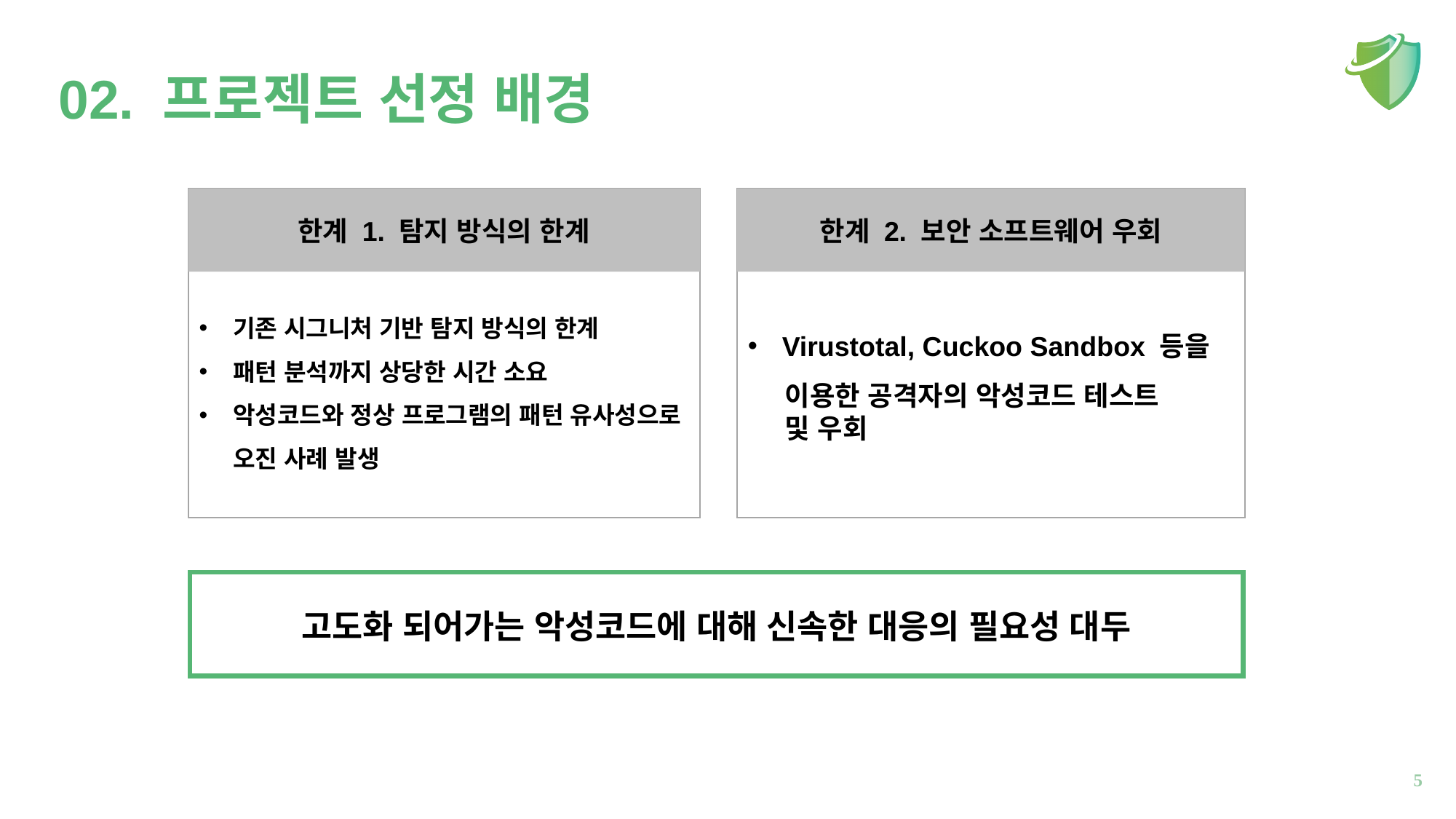

# 02. 프로젝트 선정 배경

기존 시그니처 기반 탐지 방식의 한계
패턴 분석까지 상당한 시간 소요
악성코드와 정상 프로그램의 패턴 유사성으로 오진 사례 발생
한계 1. 탐지 방식의 한계

한계 2. 보안 소프트웨어 우회
Virustotal, Cuckoo Sandbox 등을
    이용한 공격자의 악성코드 테스트
    및 우회

고도화 되어가는 악성코드에 대해 신속한 대응의 필요성 대두
5